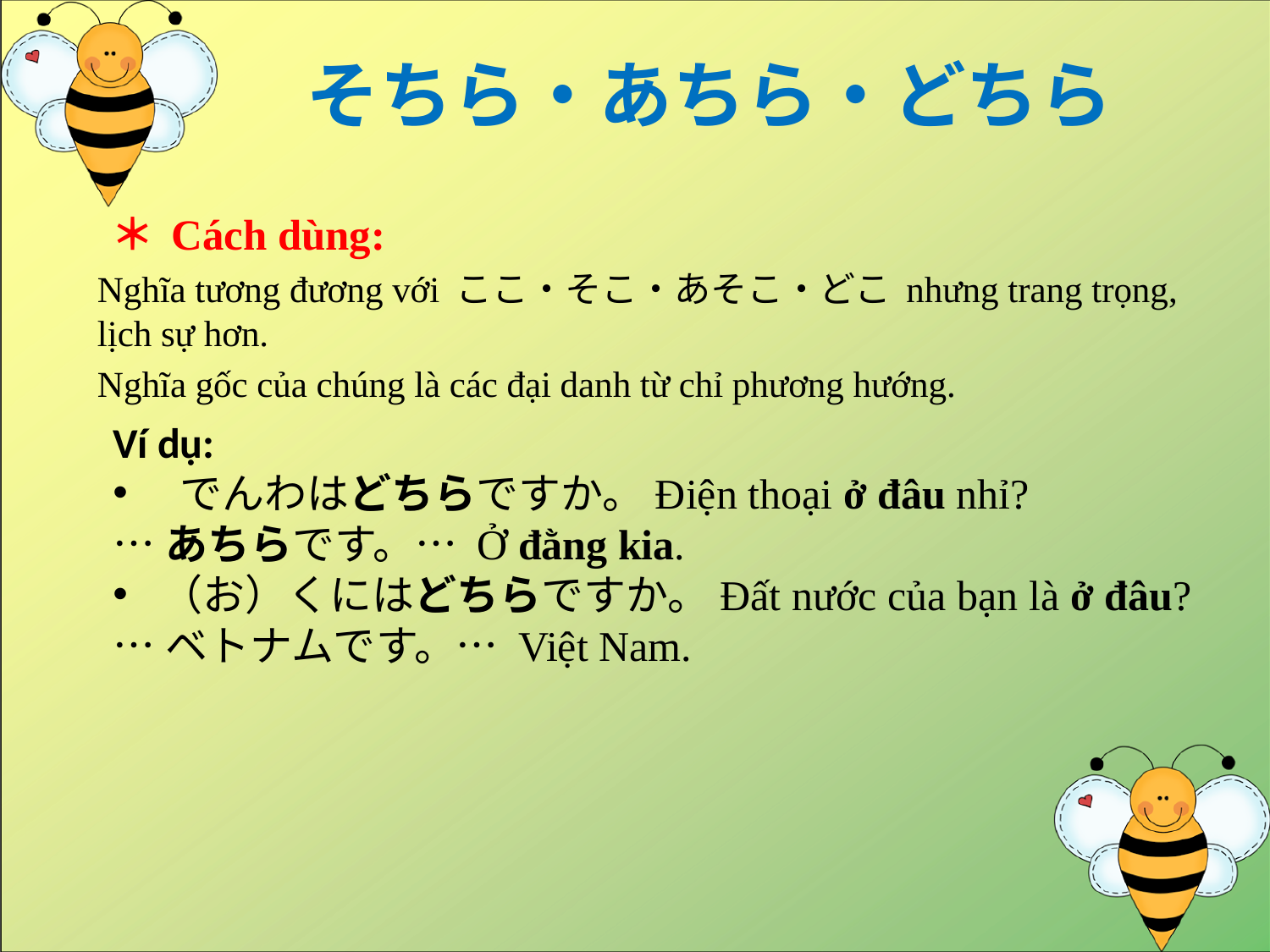

# そちら・あちら・どちら
 ＊ Cách dùng:
Nghĩa tương đương với ここ・そこ・あそこ・どこ nhưng trang trọng, lịch sự hơn.
Nghĩa gốc của chúng là các đại danh từ chỉ phương hướng.

Ví dụ:
 でんわはどちらですか。Điện thoại ở đâu nhỉ?
…あちらです。… Ở đằng kia.
（お）くにはどちらですか。Đất nước của bạn là ở đâu?
…ベトナムです。… Việt Nam.